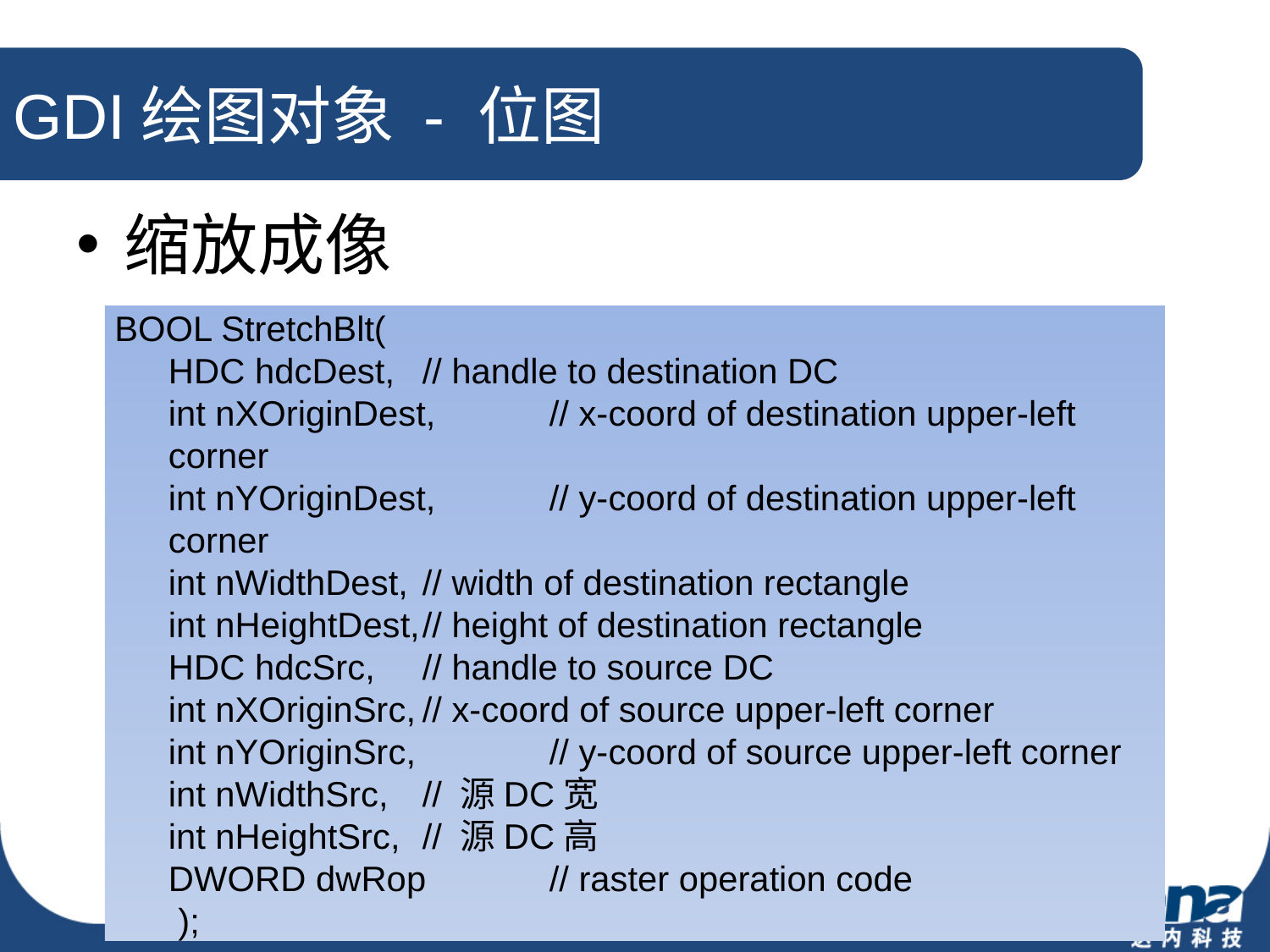

# GDI绘图对象 - 位图
缩放成像
 BOOL StretchBlt(
HDC hdcDest, 	// handle to destination DC
int nXOriginDest,	// x-coord of destination upper-left corner
int nYOriginDest,	// y-coord of destination upper-left corner
int nWidthDest,	// width of destination rectangle
int nHeightDest,	// height of destination rectangle
HDC hdcSrc,	// handle to source DC
int nXOriginSrc,	// x-coord of source upper-left corner
int nYOriginSrc, 	// y-coord of source upper-left corner
int nWidthSrc,	// 源DC宽
int nHeightSrc,	// 源DC高
DWORD dwRop	// raster operation code
 );